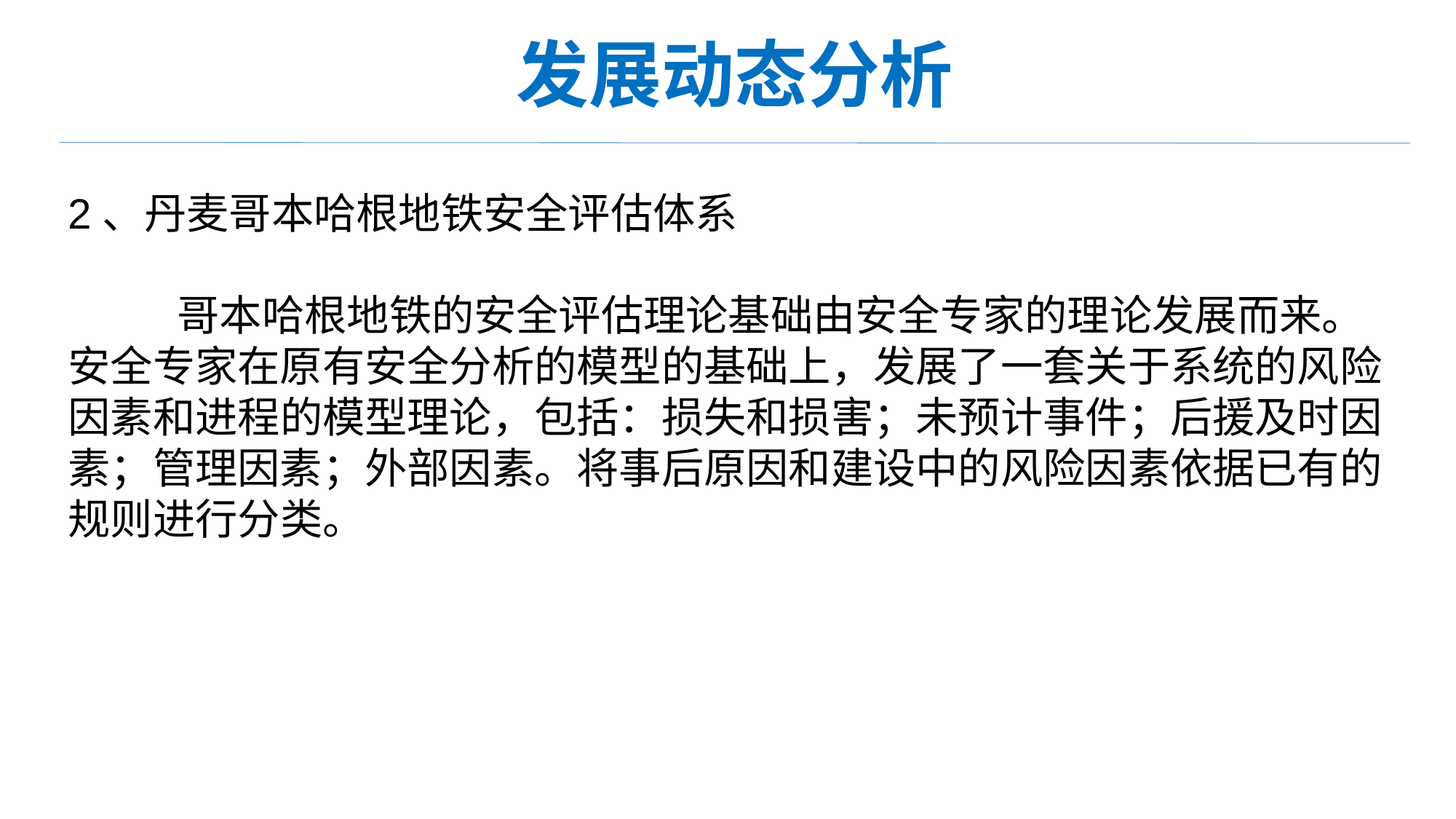

发展动态分析
2、丹麦哥本哈根地铁安全评估体系

	哥本哈根地铁的安全评估理论基础由安全专家的理论发展而来。安全专家在原有安全分析的模型的基础上，发展了一套关于系统的风险因素和进程的模型理论，包括：损失和损害；未预计事件；后援及时因素；管理因素；外部因素。将事后原因和建设中的风险因素依据已有的规则进行分类。

20